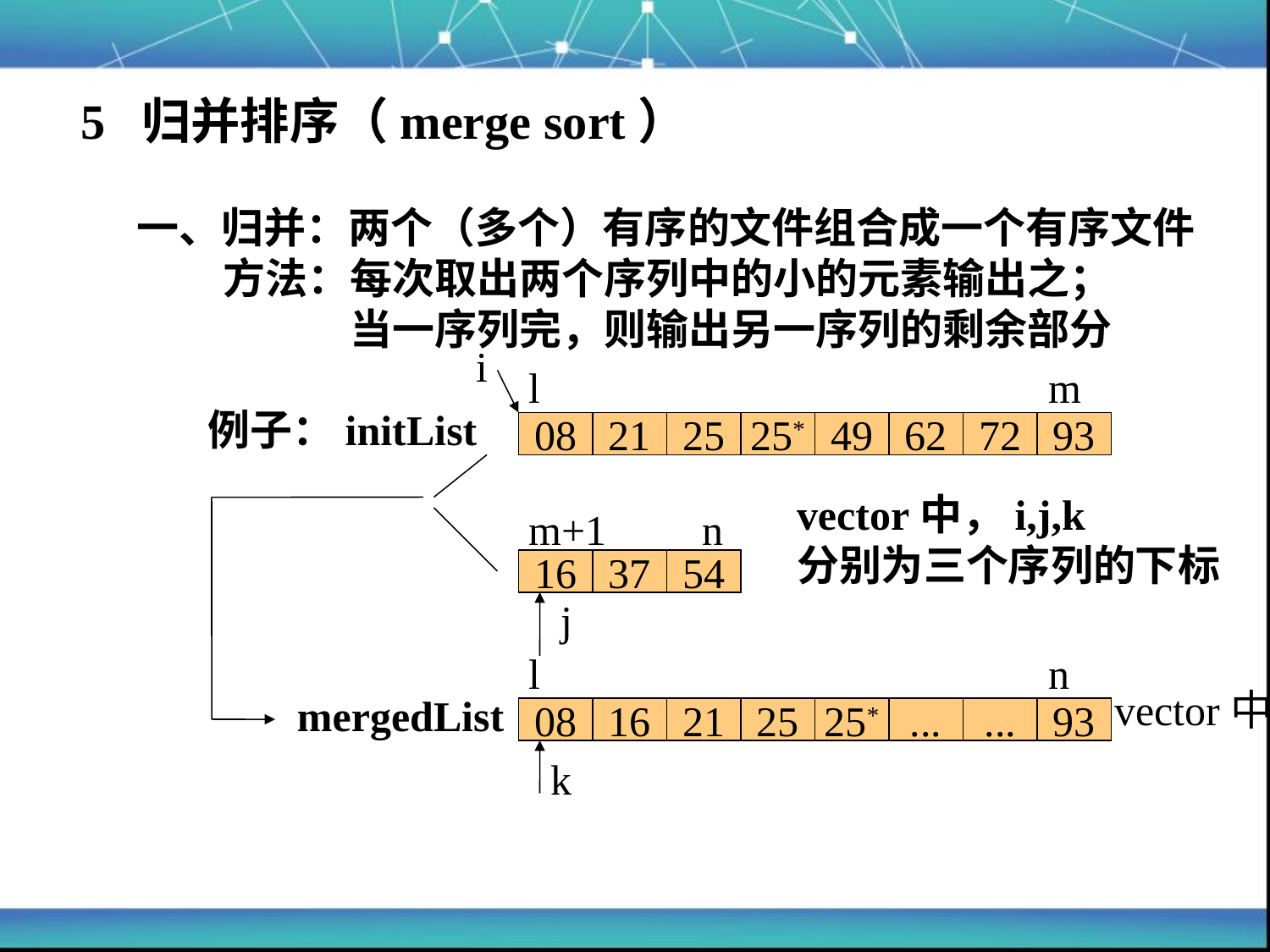

5  归并排序（merge sort）
一、归并：两个（多个）有序的文件组合成一个有序文件
        方法：每次取出两个序列中的小的元素输出之；
	        当一序列完，则输出另一序列的剩余部分
i
l                                                m

08
21
25
25*
49
62
72
93

vector中，i,j,k
分别为三个序列的下标

m+1         n
16
37
54
j

l                                                n
08
16
21
25
25*
...
...
93

k
vector中
mergedList
例子：initList